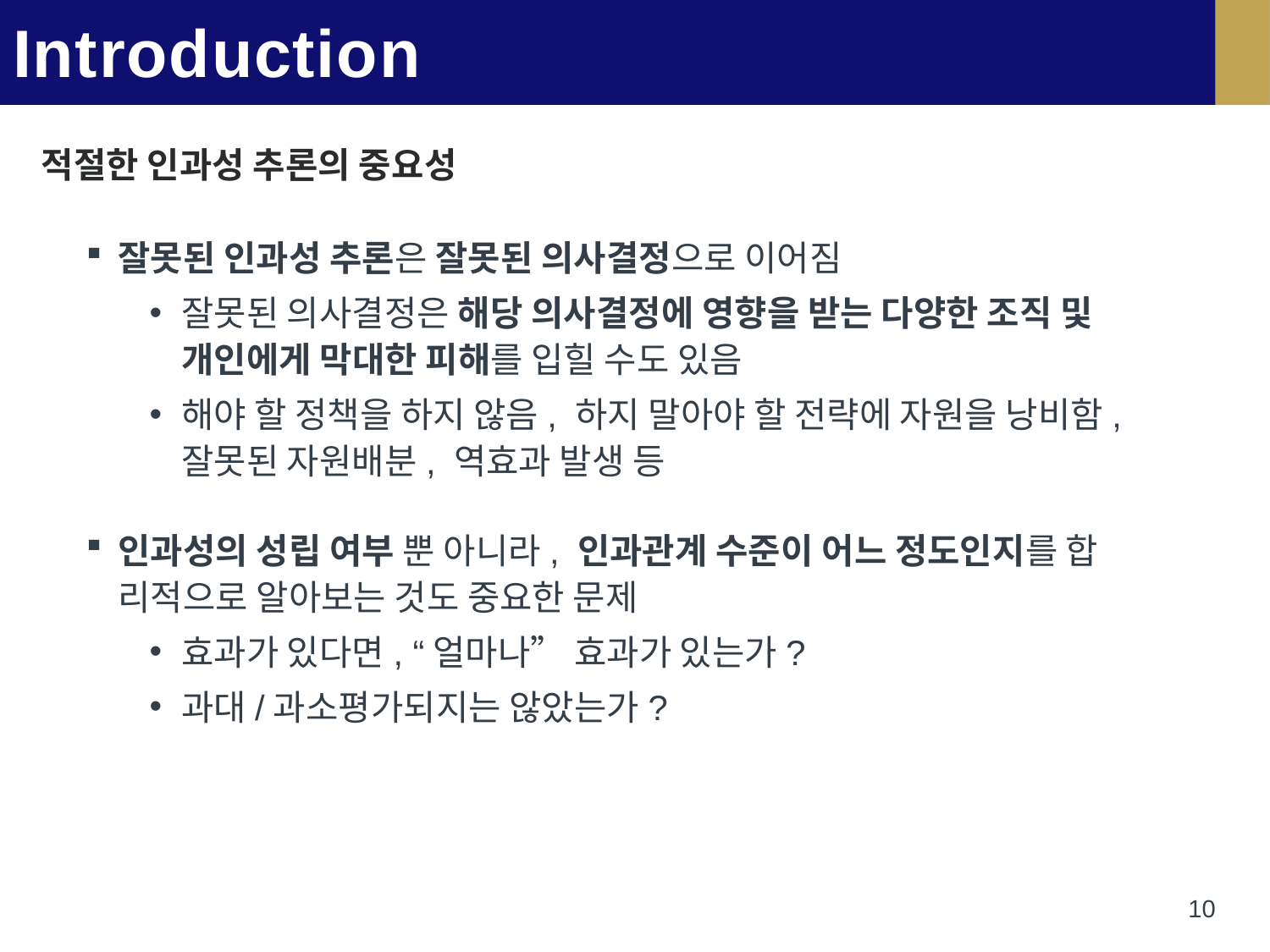

# Introduction
적절한 인과성 추론의 중요성

잘못된 인과성 추론은 잘못된 의사결정으로 이어짐
잘못된 의사결정은 해당 의사결정에 영향을 받는 다양한 조직 및  개인에게 막대한 피해를 입힐 수도 있음
해야 할 정책을 하지 않음, 하지 말아야 할 전략에 자원을 낭비함,  잘못된 자원배분, 역효과 발생 등

인과성의 성립 여부 뿐 아니라, 인과관계 수준이 어느 정도인지를 합  리적으로 알아보는 것도 중요한 문제
효과가 있다면, “얼마나” 효과가 있는가?
과대/과소평가되지는 않았는가?
10